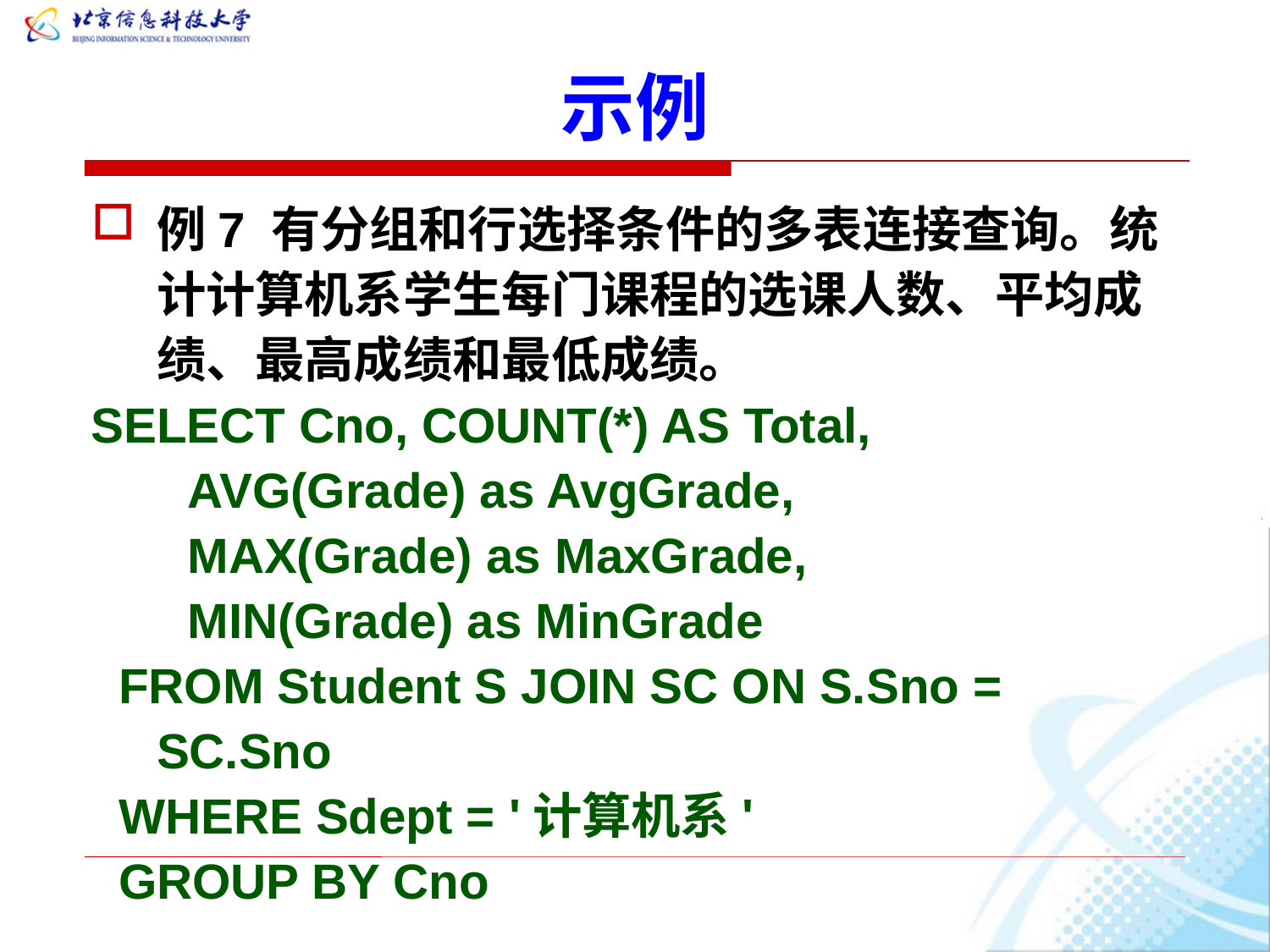

# 示例
例7 有分组和行选择条件的多表连接查询。统计计算机系学生每门课程的选课人数、平均成绩、最高成绩和最低成绩。
SELECT Cno, COUNT(*) AS Total,
       AVG(Grade) as AvgGrade,
       MAX(Grade) as MaxGrade,
       MIN(Grade) as MinGrade
  FROM Student S JOIN SC ON S.Sno = SC.Sno
  WHERE Sdept = '计算机系'
  GROUP BY Cno

81